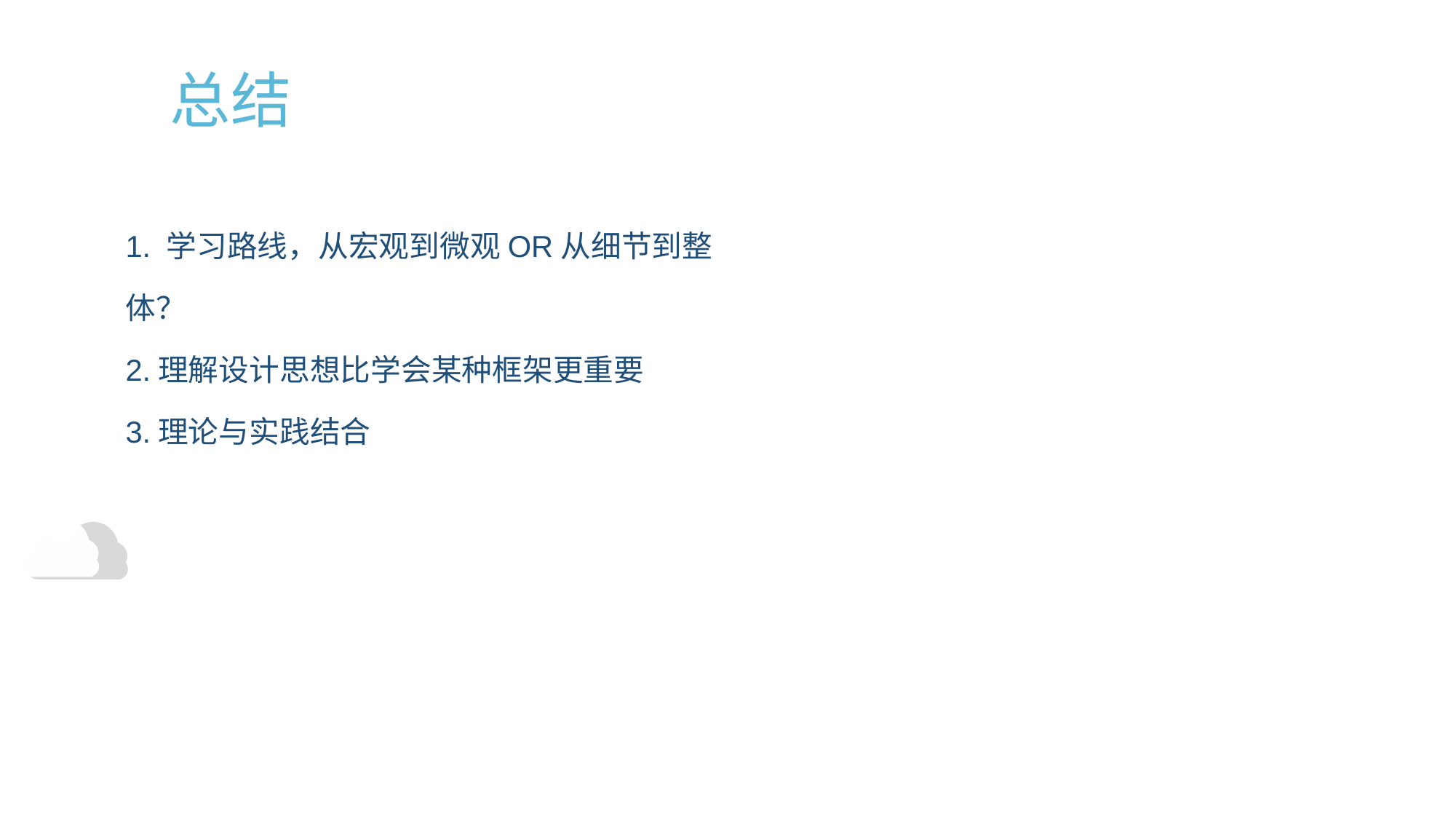

总结

1. 学习路线，从宏观到微观OR从细节到整体？
2.理解设计思想比学会某种框架更重要
3.理论与实践结合